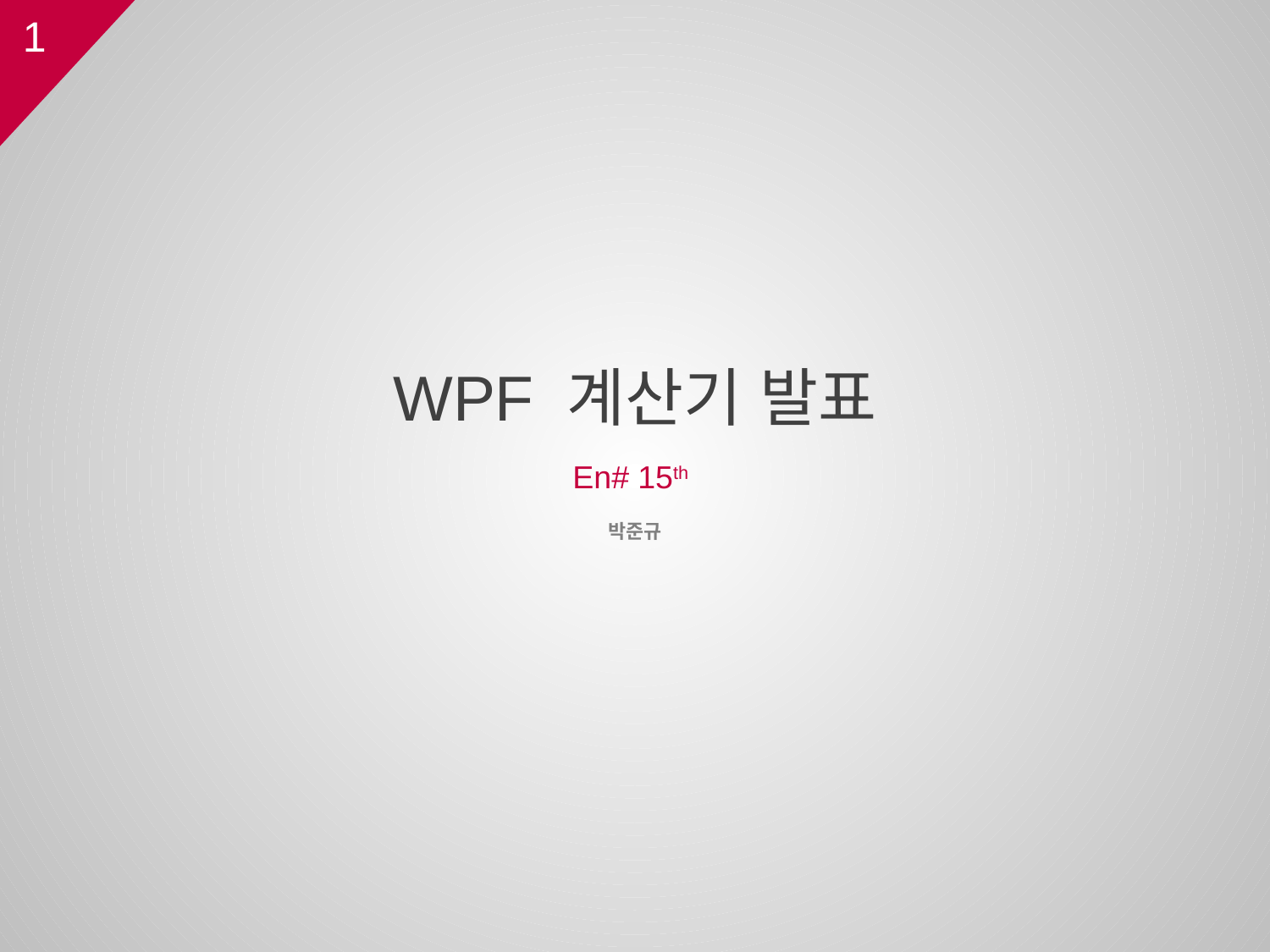

# WPF 계산기 발표
En# 15th
박준규